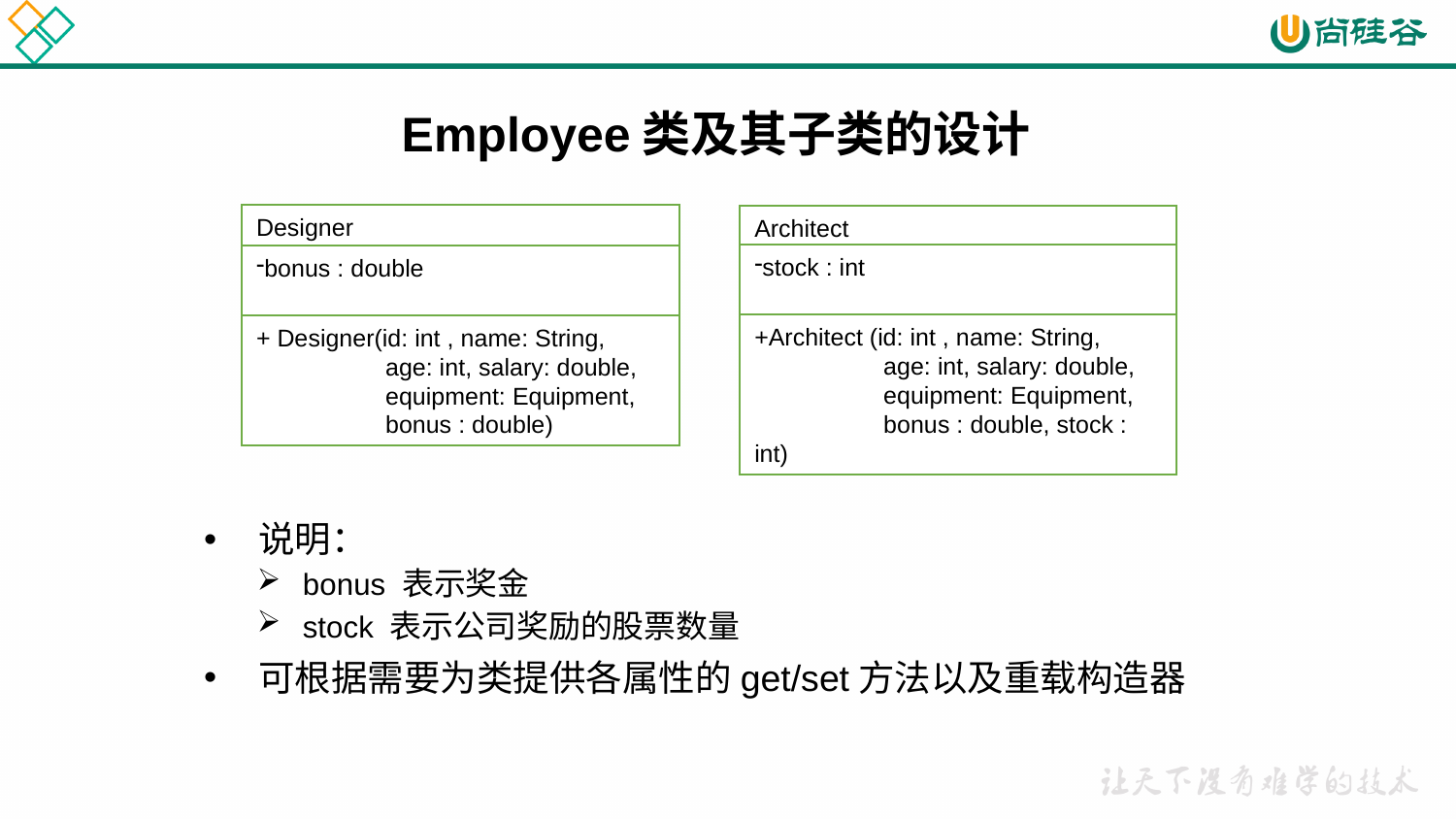

# Employee类及其子类的设计
Designer
Architect
stock : int

bonus : double

说明：
bonus 表示奖金
stock 表示公司奖励的股票数量
可根据需要为类提供各属性的get/set方法以及重载构造器
+Architect (id: int , name: String,
                   age: int, salary: double,
                   equipment: Equipment,
                   bonus : double, stock : int)
+ Designer(id: int , name: String,
                   age: int, salary: double,
                   equipment: Equipment,
                   bonus : double)